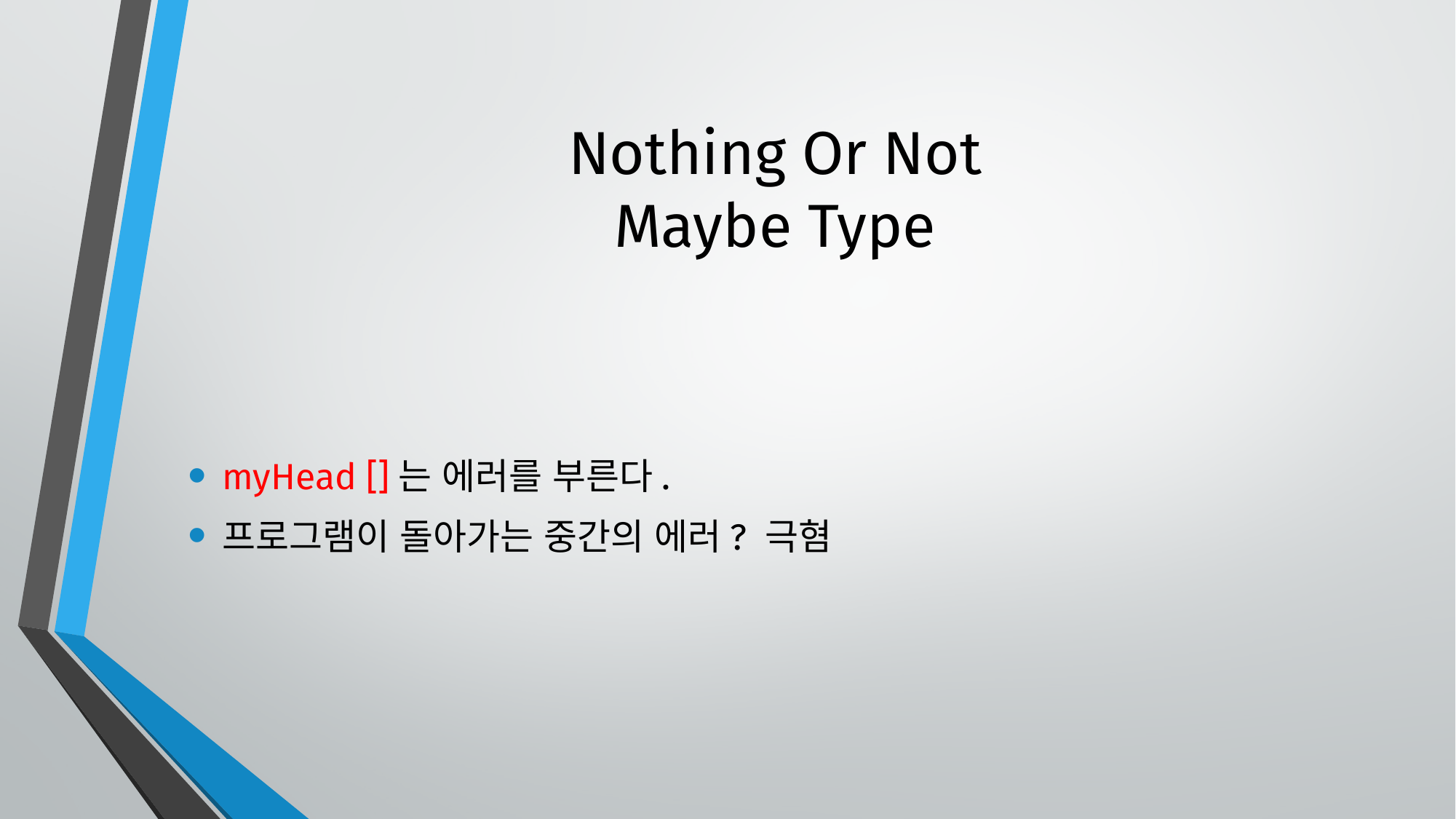

# Nothing Or Not Maybe Type
myHead []는 에러를 부른다.
프로그램이 돌아가는 중간의 에러? 극혐